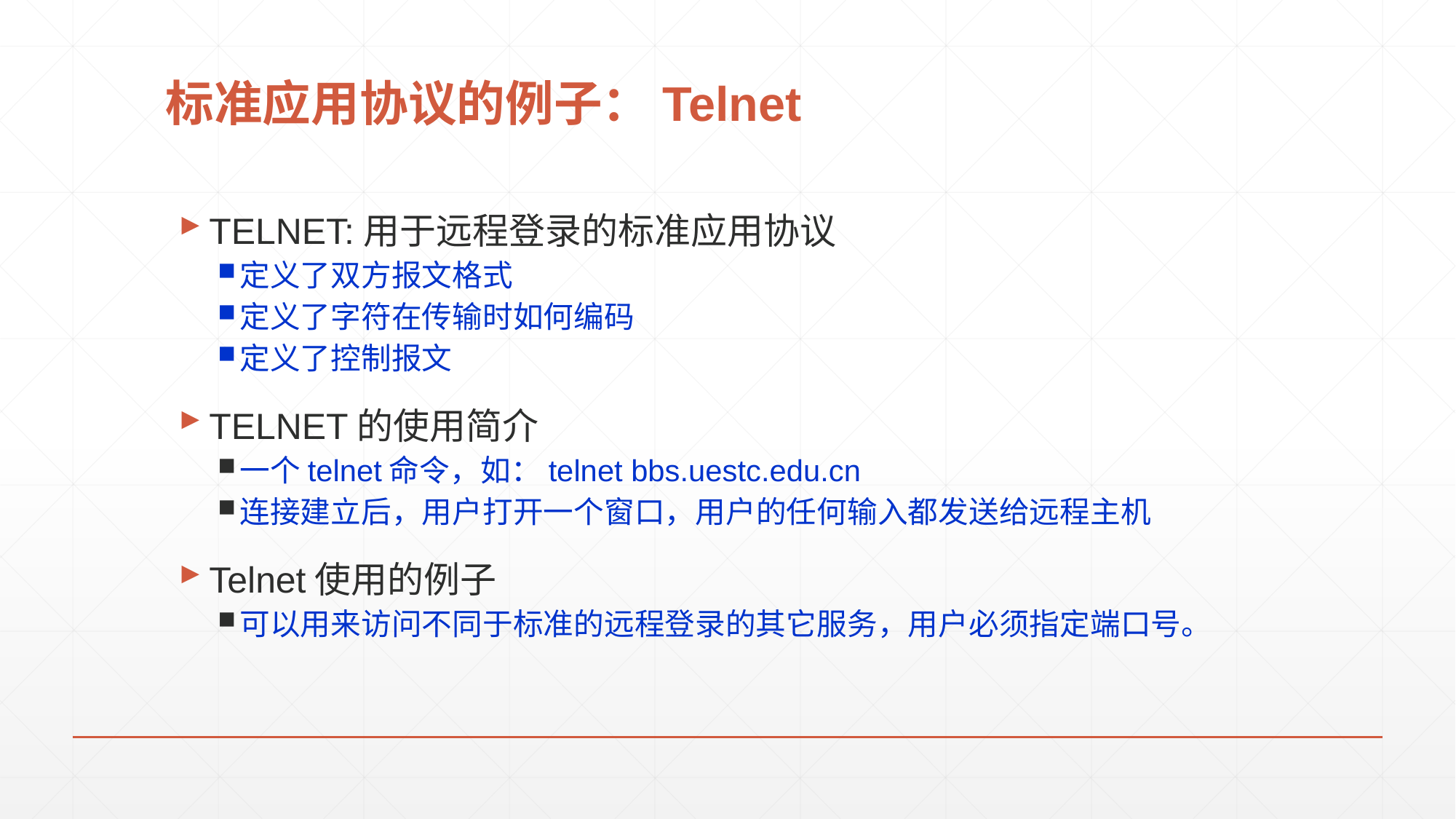

# 标准应用协议的例子：Telnet
TELNET:用于远程登录的标准应用协议
定义了双方报文格式
定义了字符在传输时如何编码
定义了控制报文
TELNET的使用简介
一个telnet命令，如：telnet bbs.uestc.edu.cn
连接建立后，用户打开一个窗口，用户的任何输入都发送给远程主机
Telnet使用的例子
可以用来访问不同于标准的远程登录的其它服务，用户必须指定端口号。